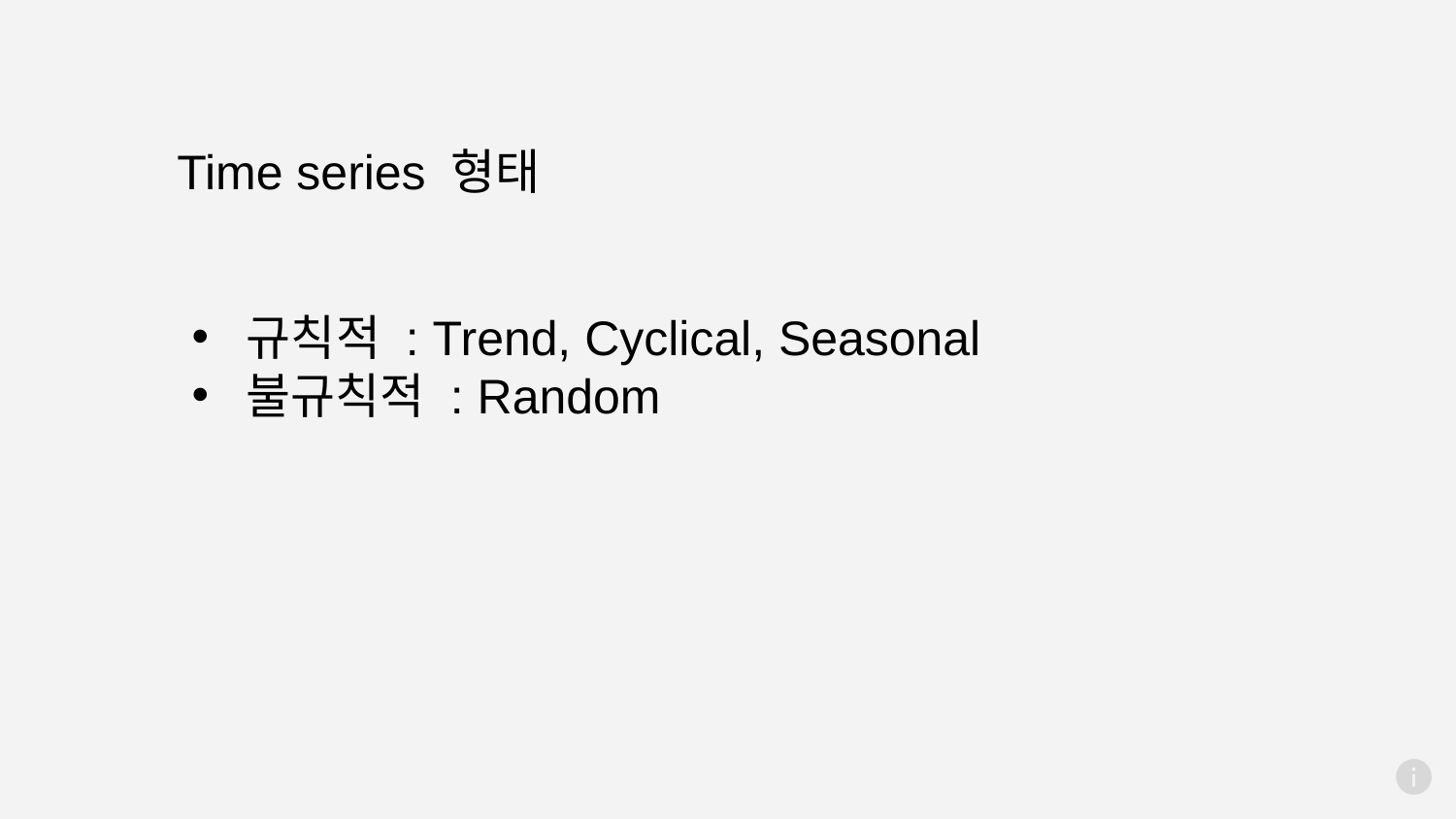

Time series 형태
규칙적 : Trend, Cyclical, Seasonal
불규칙적 : Random